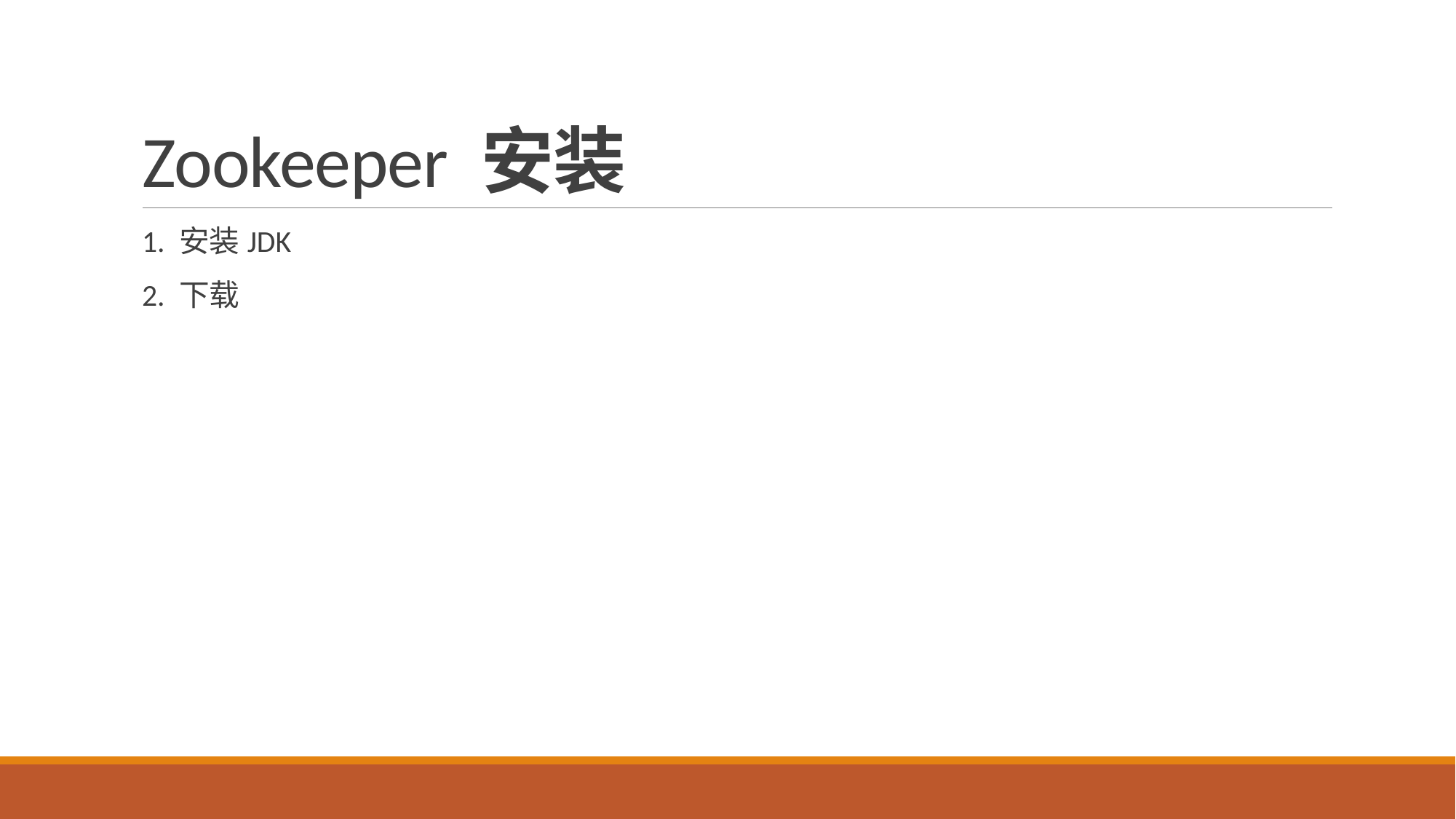

# Zookeeper 安装
1. 安装JDK
2. 下载